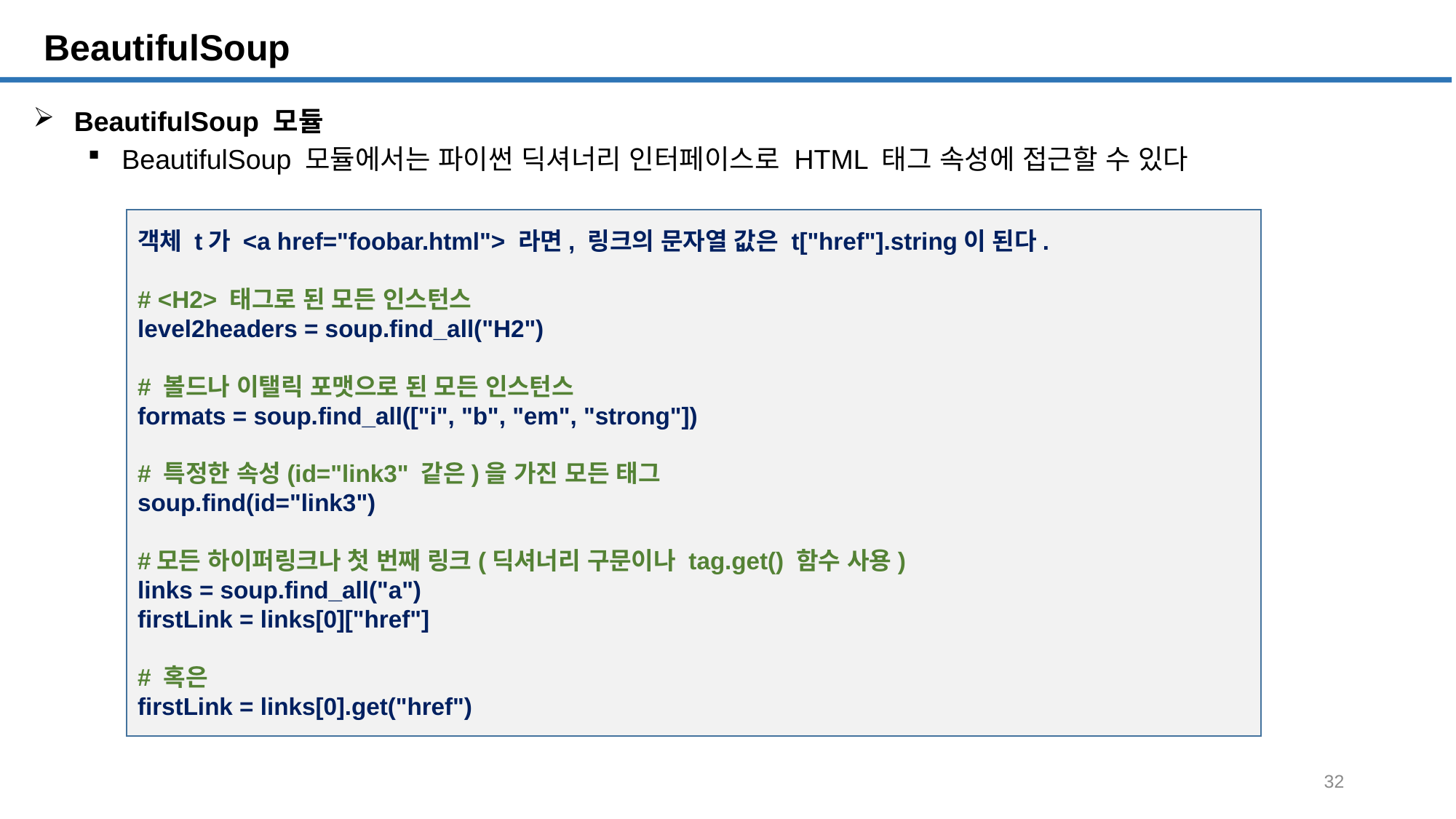

SQL 튜닝 개요
# BeautifulSoup

BeautifulSoup 모듈
BeautifulSoup 모듈에서는 파이썬 딕셔너리 인터페이스로 HTML 태그 속성에 접근할 수 있다
객체 t가 <a href="foobar.html"> 라면, 링크의 문자열 값은 t["href"].string이 된다.

# <H2> 태그로 된 모든 인스턴스
level2headers = soup.find_all("H2")

# 볼드나 이탤릭 포맷으로 된 모든 인스턴스
formats = soup.find_all(["i", "b", "em", "strong"])

# 특정한 속성(id="link3" 같은)을 가진 모든 태그
soup.find(id="link3")

#모든 하이퍼링크나 첫 번째 링크(딕셔너리 구문이나 tag.get() 함수 사용)
links = soup.find_all("a")
firstLink = links[0]["href"]

# 혹은
firstLink = links[0].get("href")
32